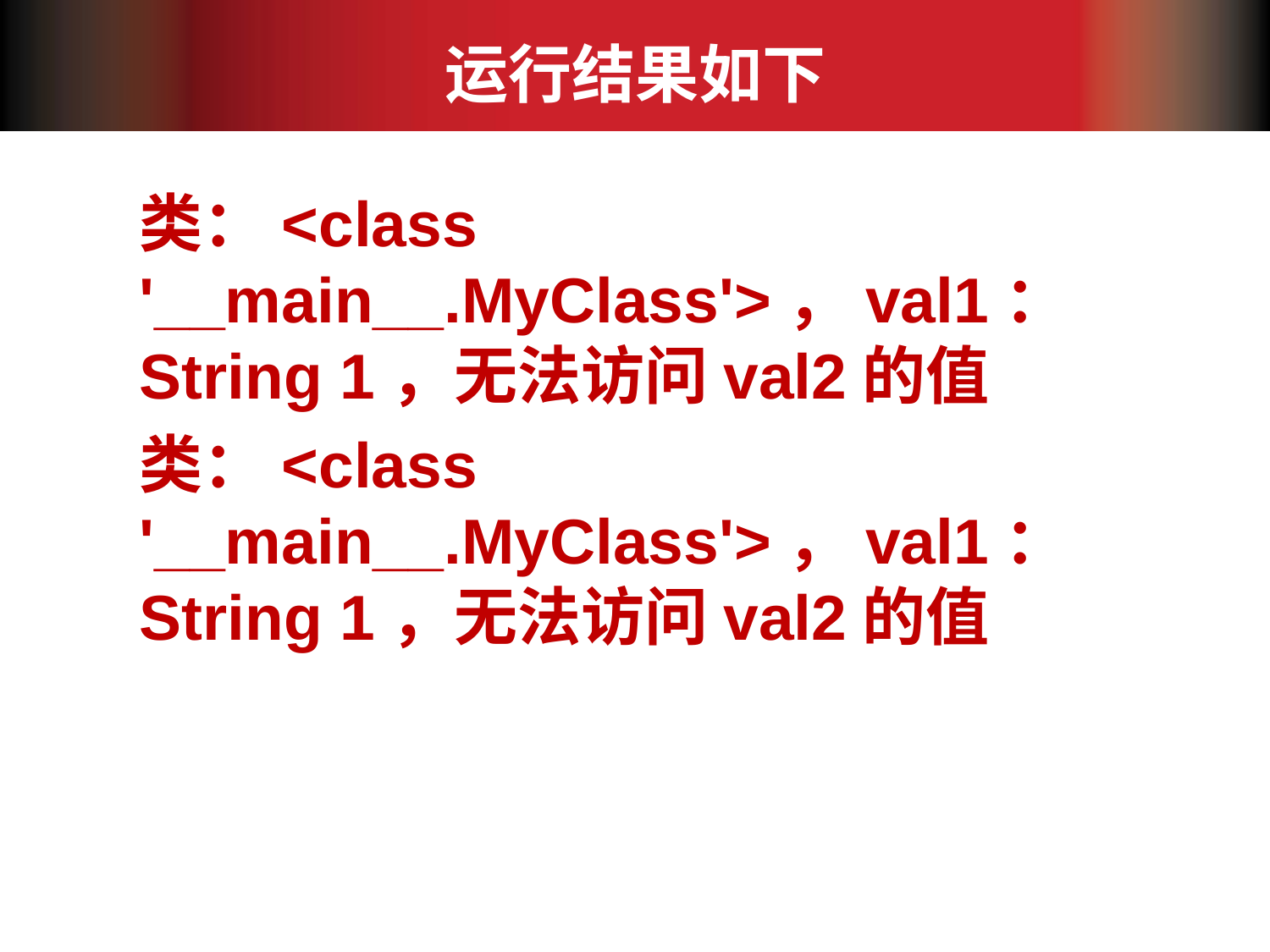

# 运行结果如下
类：<class '__main__.MyClass'>，val1：String 1，无法访问val2的值
类：<class '__main__.MyClass'>，val1：String 1，无法访问val2的值